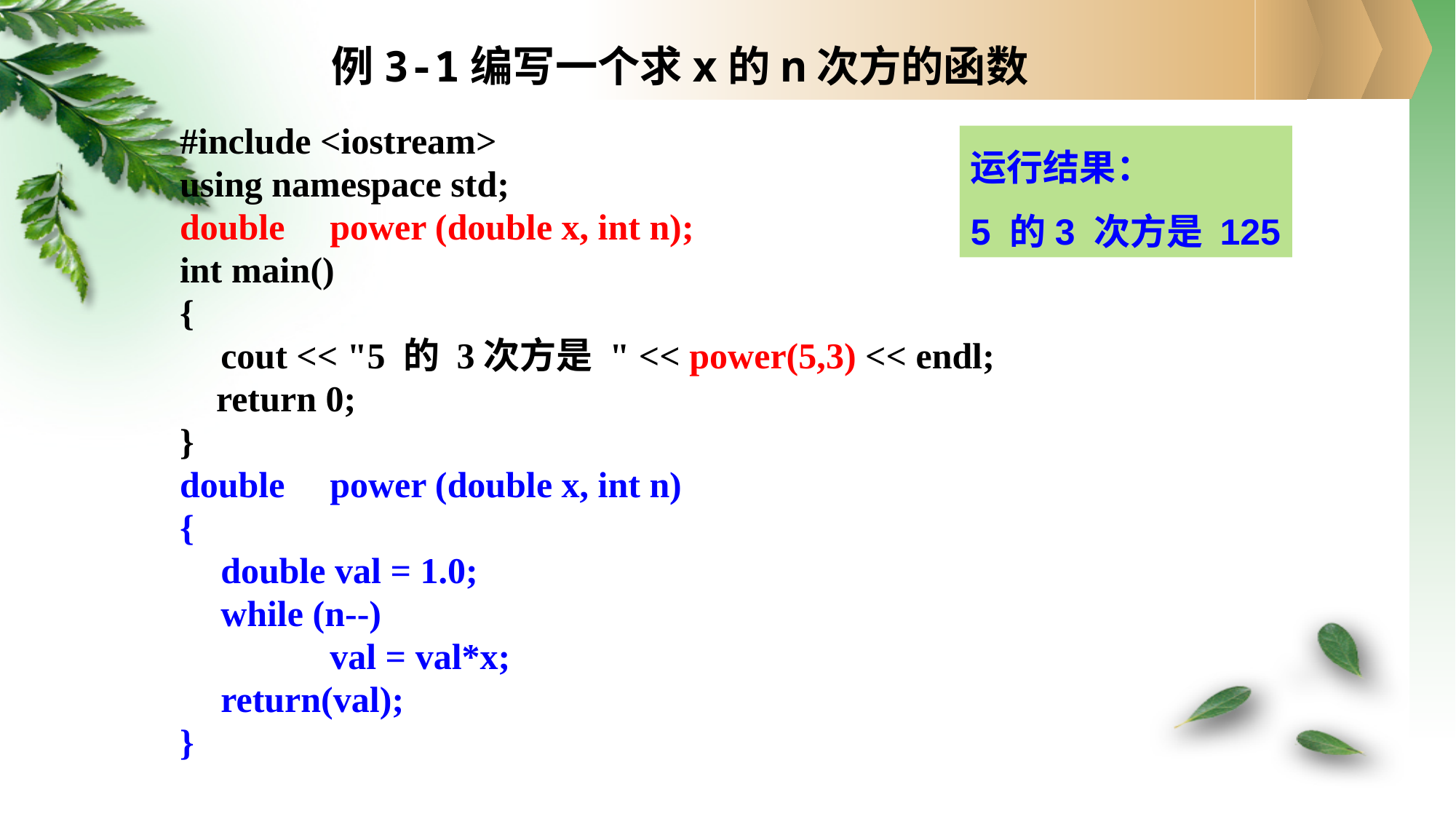

# 例3-1编写一个求x的n次方的函数
#include <iostream>
using namespace std;
double	power (double x, int n);
int main()
{
	cout << "5 的 3次方是 " << power(5,3) << endl;
    return 0;
}
double	power (double x, int n)
{
	double val = 1.0;
	while (n--)
		val = val*x;
	return(val);
}
运行结果：
5 的3 次方是 125